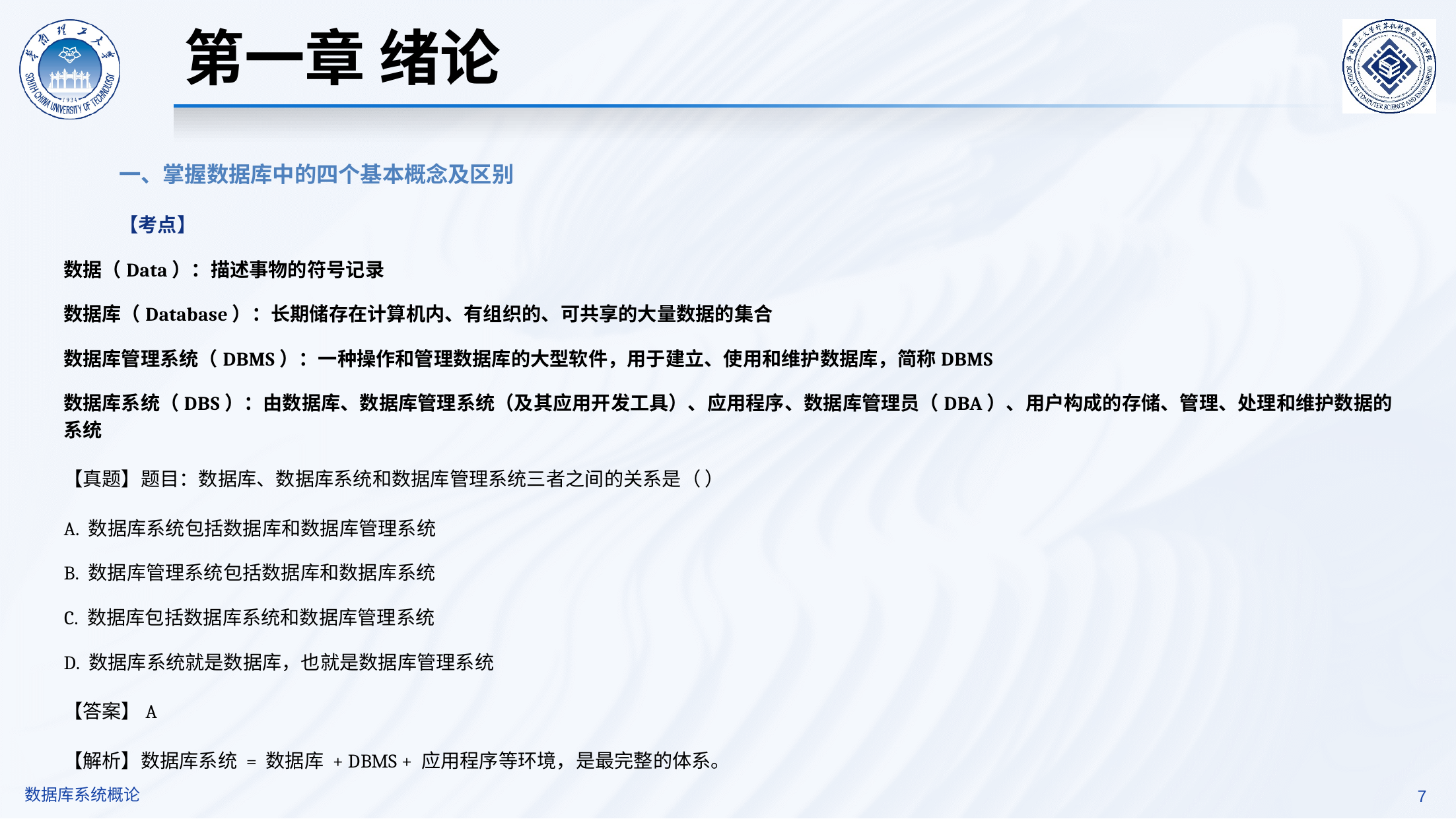

第一章 绪论
一、掌握数据库中的四个基本概念及区别
【考点】
数据（Data）：描述事物的符号记录
数据库（Database）：长期储存在计算机内、有组织的、可共享的大量数据的集合
数据库管理系统（DBMS）：一种操作和管理数据库的大型软件，用于建立、使用和维护数据库，简称DBMS
数据库系统（DBS）：由数据库、数据库管理系统（及其应用开发工具）、应用程序、数据库管理员（DBA）、用户构成的存储、管理、处理和维护数据的系统
【真题】题目：数据库、数据库系统和数据库管理系统三者之间的关系是（ ）
A. 数据库系统包括数据库和数据库管理系统
B. 数据库管理系统包括数据库和数据库系统
C. 数据库包括数据库系统和数据库管理系统
D. 数据库系统就是数据库，也就是数据库管理系统
【答案】A
【解析】数据库系统 = 数据库 + DBMS + 应用程序等环境，是最完整的体系。